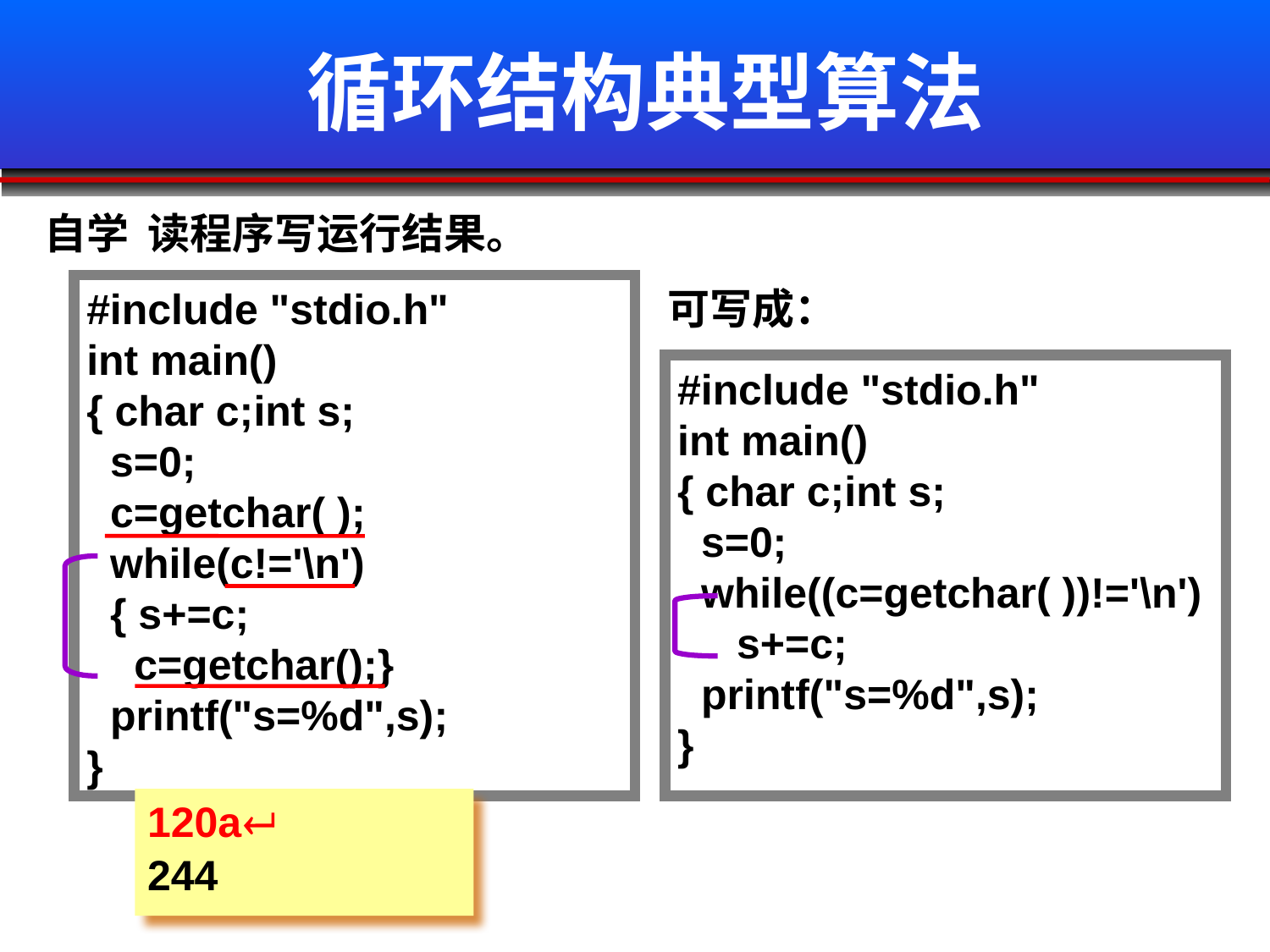

# 循环结构典型算法
自学  读程序写运行结果。

#include "stdio.h"
int main()
{ char c;int s;
  s=0;
  c=getchar( );
  while(c!='\n')
  { s+=c;
    c=getchar();}
  printf("s=%d",s);
}
可写成：

#include "stdio.h"
int main()
{ char c;int s;
  s=0;
  while((c=getchar( ))!='\n')
     s+=c;
  printf("s=%d",s);
}

120a↵
244